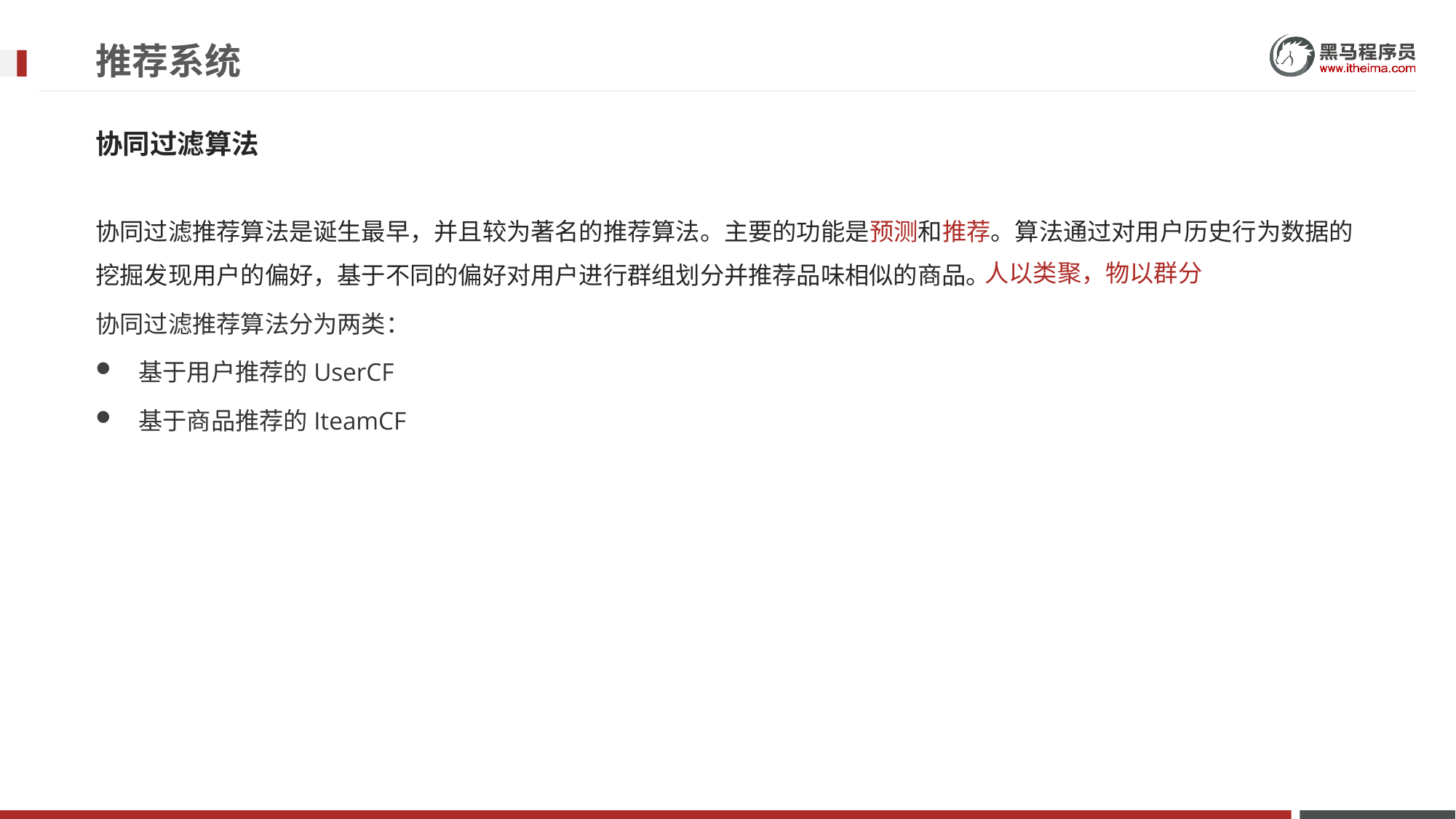

# 推荐系统
协同过滤算法
协同过滤推荐算法是诞生最早，并且较为著名的推荐算法。主要的功能是预测和推荐。算法通过对用户历史行为数据的挖掘发现用户的偏好，基于不同的偏好对用户进行群组划分并推荐品味相似的商品。
协同过滤推荐算法分为两类：
基于用户推荐的UserCF
基于商品推荐的IteamCF

人以类聚，物以群分